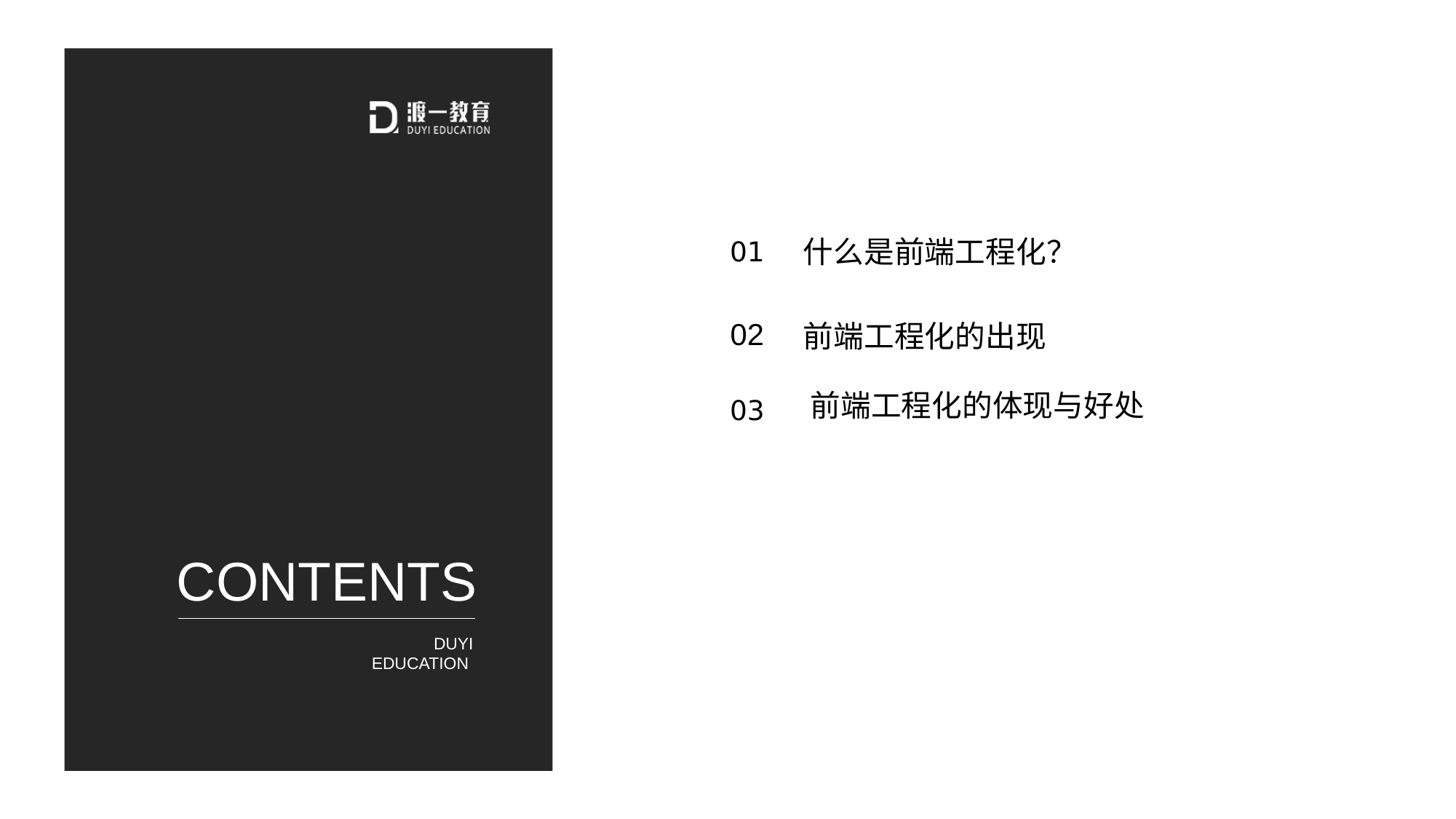

什么是前端工程化？
01
# 02
前端工程化的出现
前端工程化的体现与好处
03